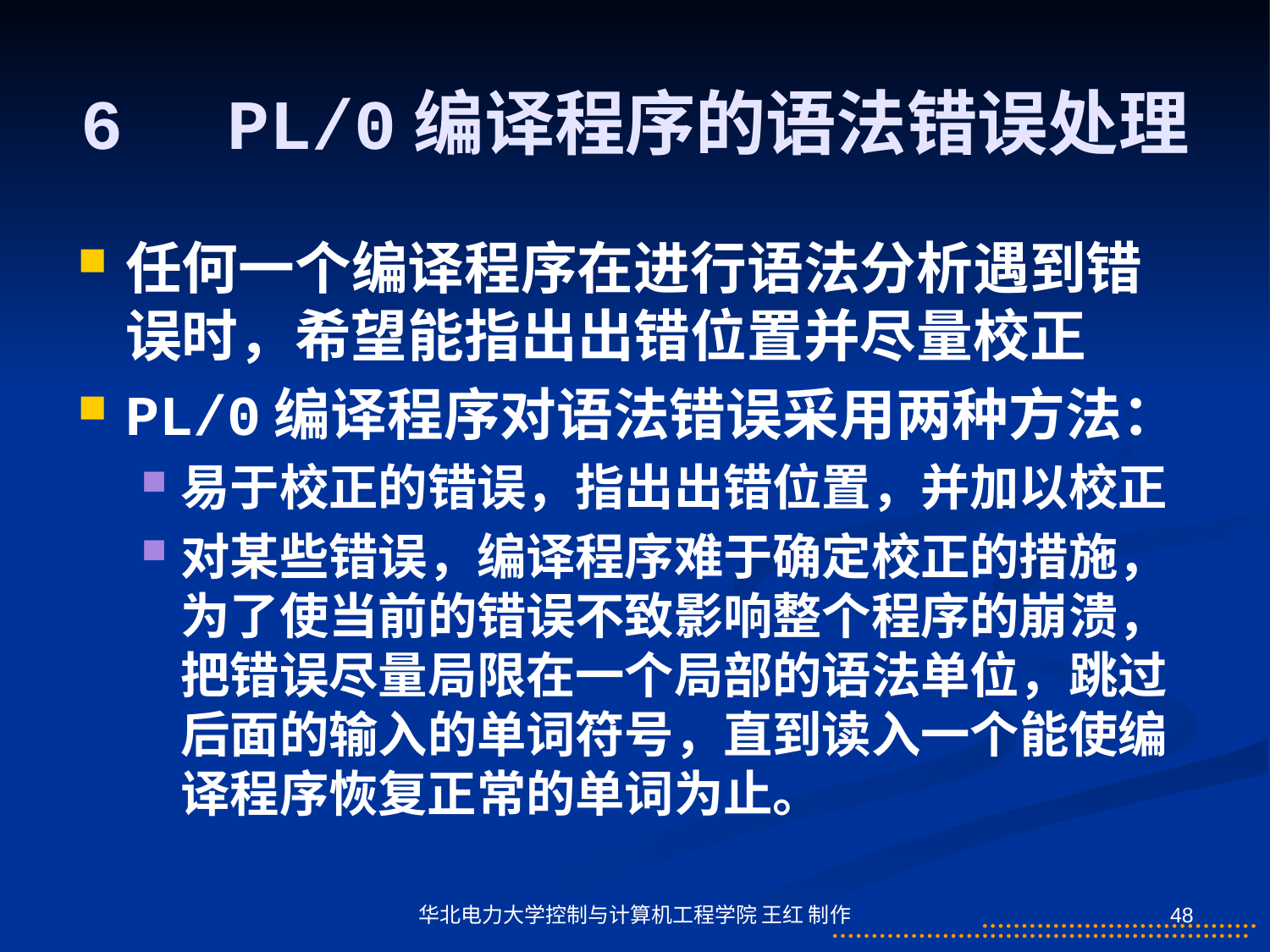

# 6　PL/0编译程序的语法错误处理
任何一个编译程序在进行语法分析遇到错误时，希望能指出出错位置并尽量校正
PL/0编译程序对语法错误采用两种方法：
易于校正的错误，指出出错位置，并加以校正
对某些错误，编译程序难于确定校正的措施，为了使当前的错误不致影响整个程序的崩溃，把错误尽量局限在一个局部的语法单位，跳过后面的输入的单词符号，直到读入一个能使编译程序恢复正常的单词为止。
华北电力大学控制与计算机工程学院 王红 制作
48